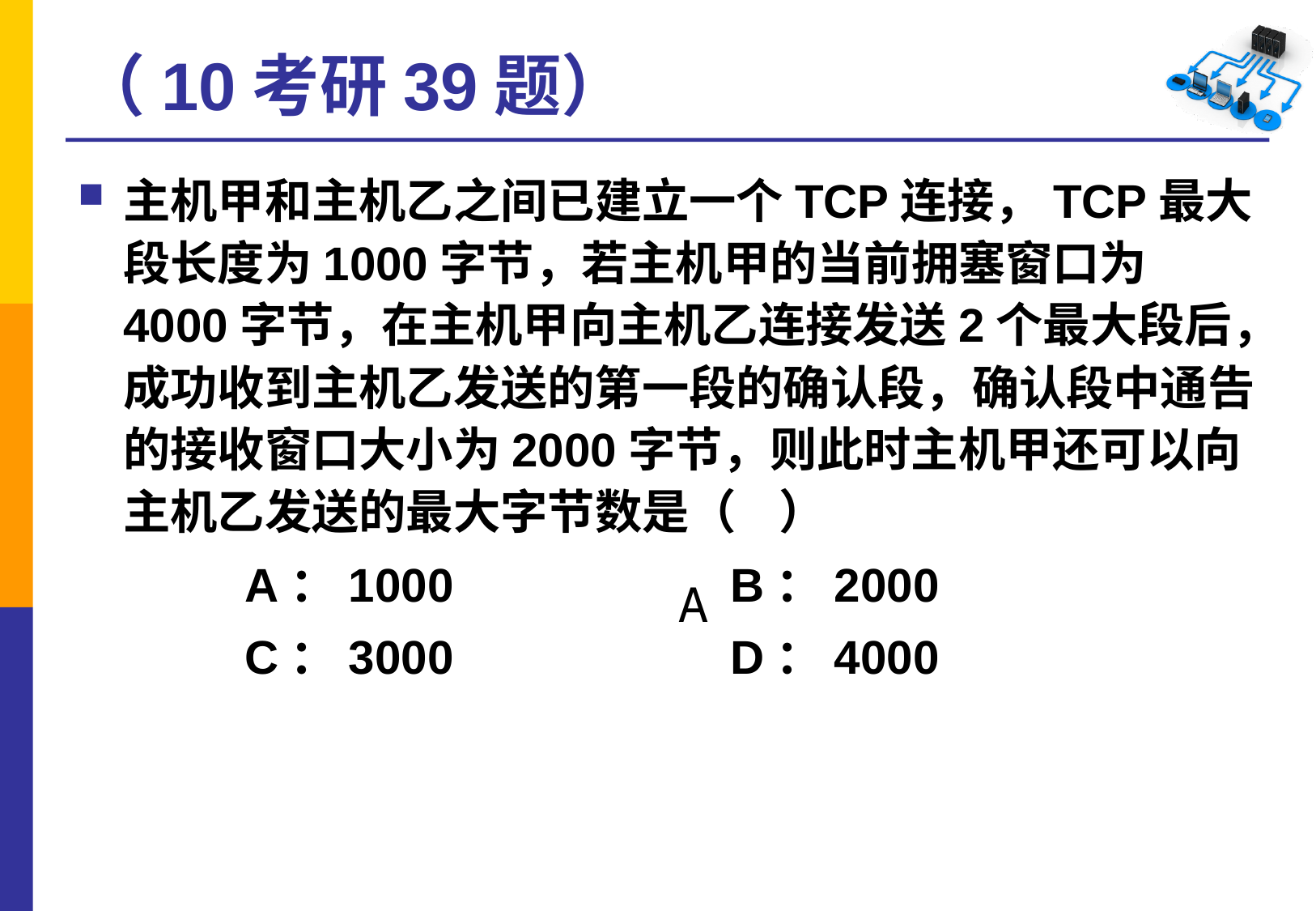

# （10考研39题）
主机甲和主机乙之间已建立一个TCP连接，TCP最大段长度为1000字节，若主机甲的当前拥塞窗口为4000字节，在主机甲向主机乙连接发送2个最大段后，成功收到主机乙发送的第一段的确认段，确认段中通告的接收窗口大小为2000字节，则此时主机甲还可以向主机乙发送的最大字节数是（    ）
		A：1000			B：2000
		C：3000			D：4000
A